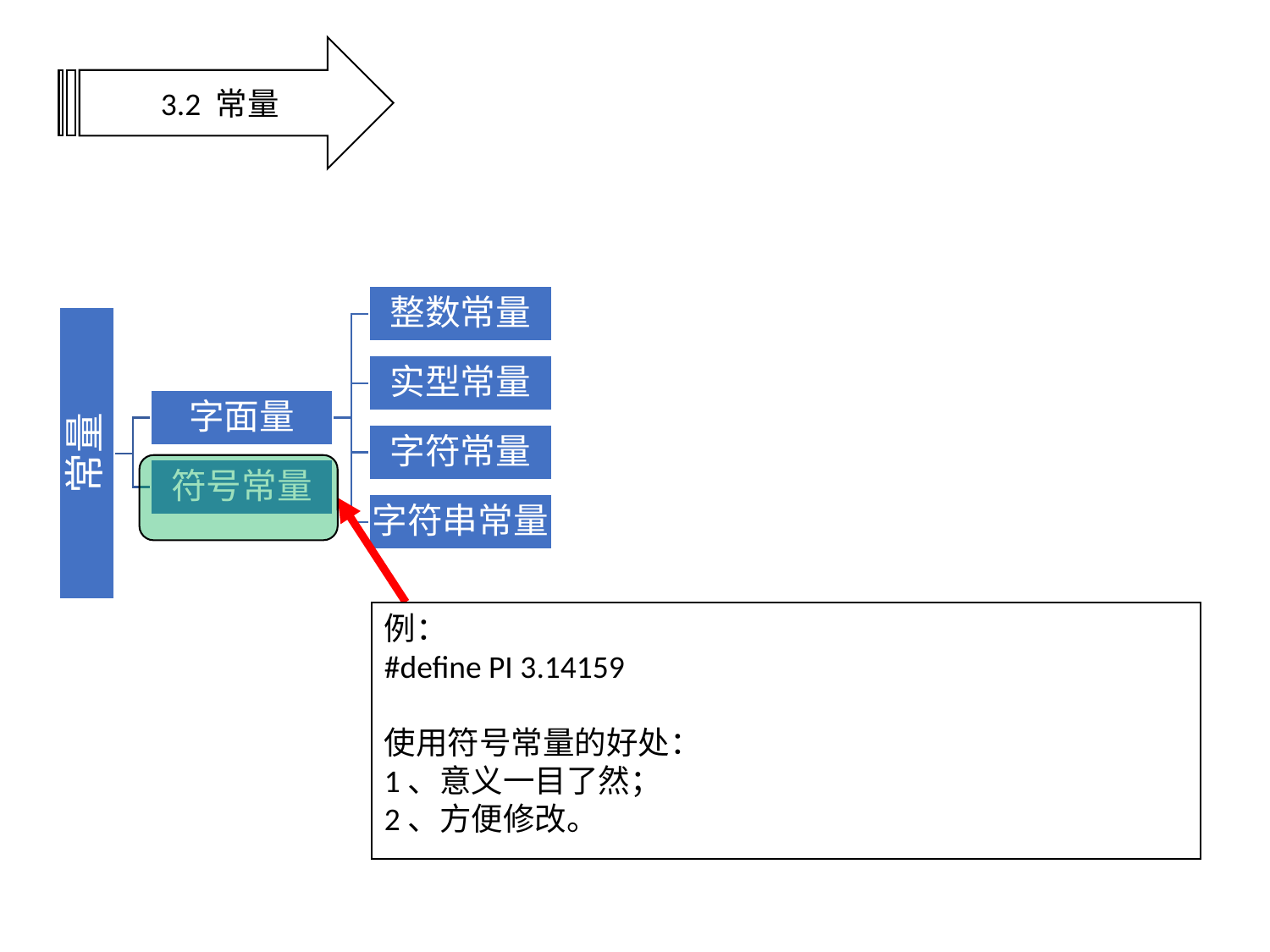

3.2 常量

常量
字面量
整数常量
实型常量
字符常量
字符串常量
符号常量

例：
#define PI 3.14159

使用符号常量的好处：
1、意义一目了然；
2、方便修改。